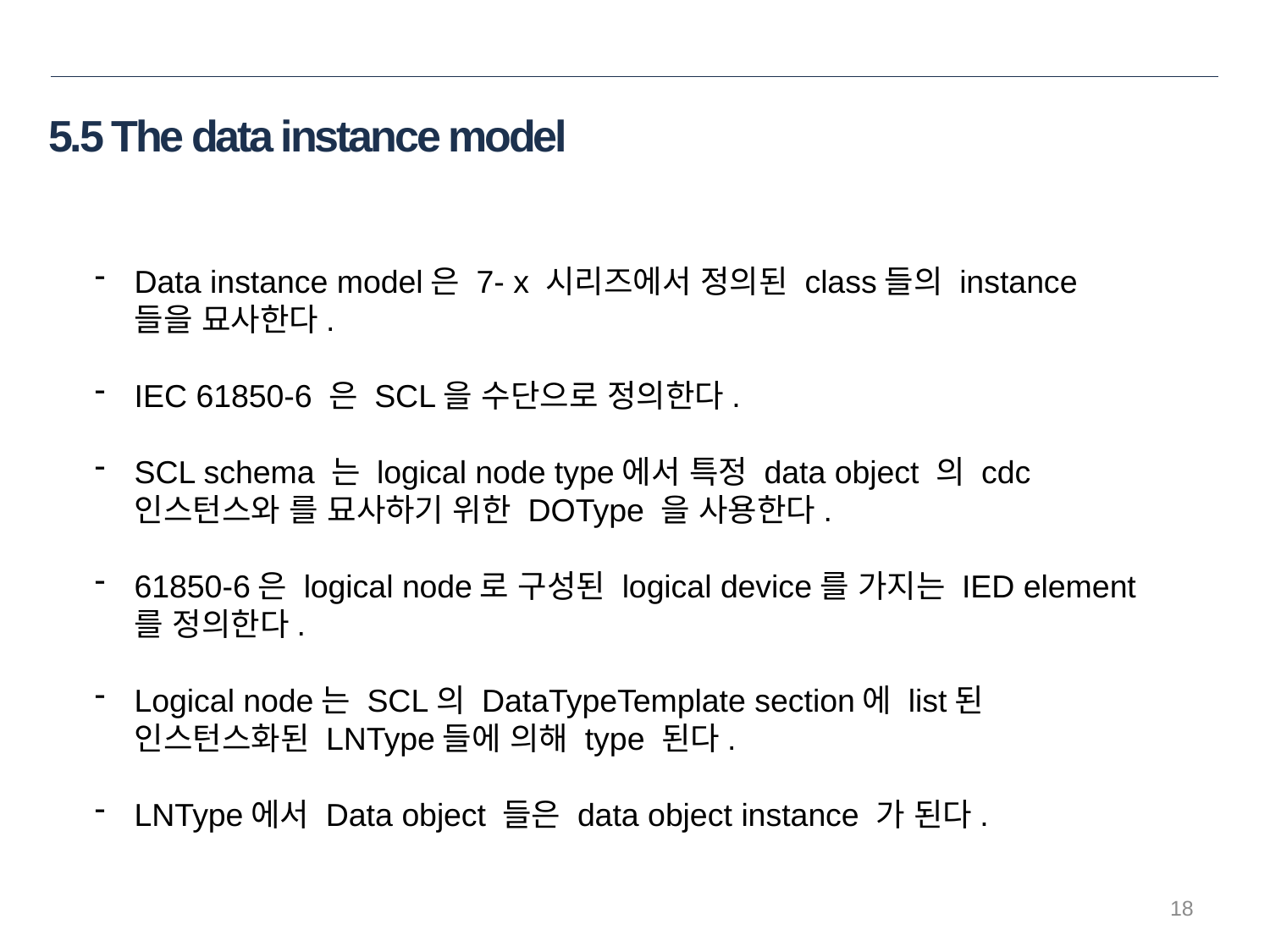

5.5 The data instance model
Data instance model은 7- x 시리즈에서 정의된 class들의 instance 들을 묘사한다.

IEC 61850-6 은 SCL을 수단으로 정의한다.

SCL schema 는 logical node type에서 특정 data object 의 cdc 인스턴스와 를 묘사하기 위한 DOType 을 사용한다.

61850-6은 logical node로 구성된 logical device를 가지는 IED element 를 정의한다.

Logical node는 SCL의 DataTypeTemplate section에 list된 인스턴스화된 LNType들에 의해 type 된다.

LNType에서 Data object 들은 data object instance 가 된다.

18